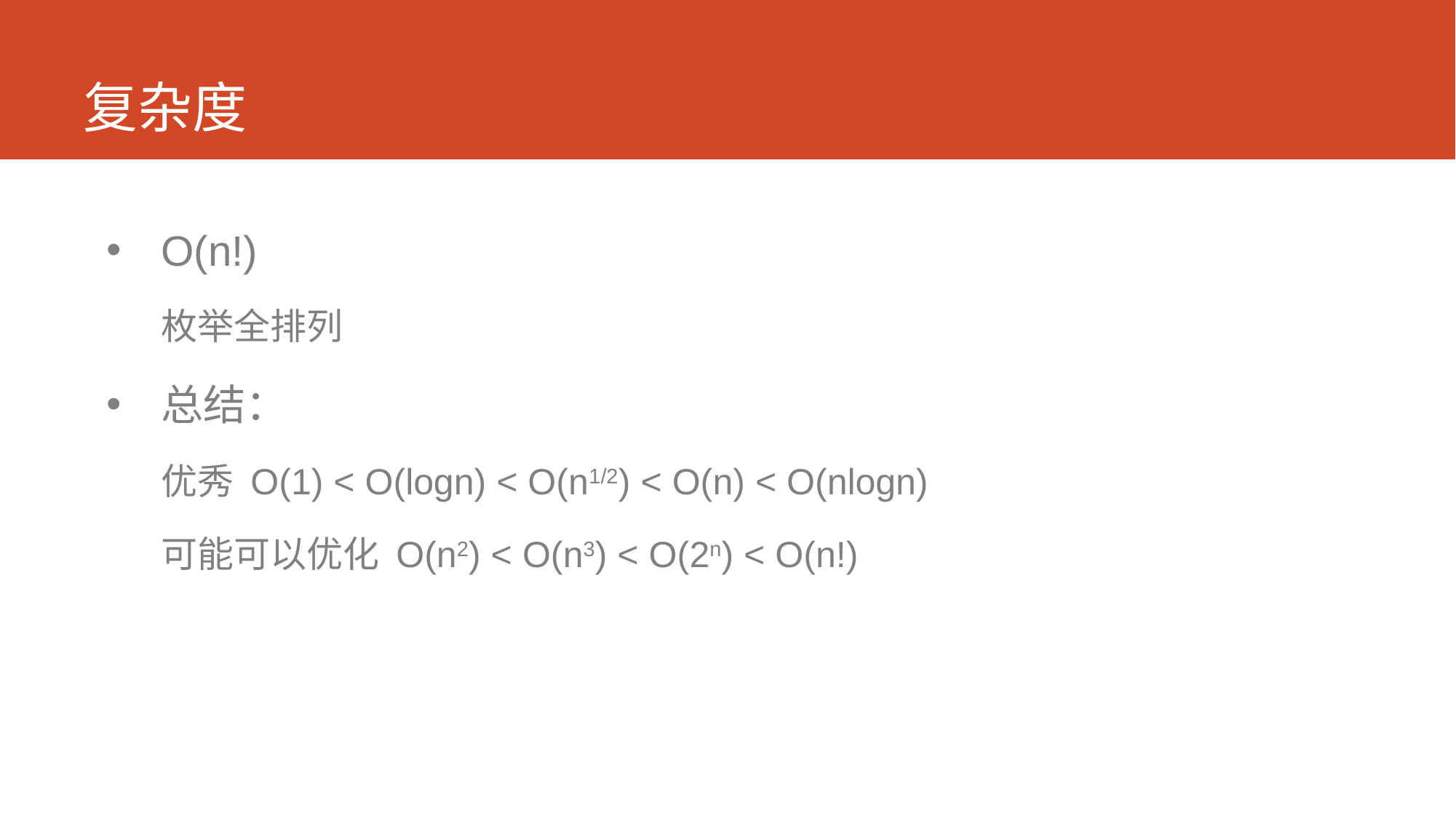

# 复杂度
O(n!)
枚举全排列
总结：
优秀 O(1) < O(logn) < O(n1/2) < O(n) < O(nlogn)
可能可以优化 O(n2) < O(n3) < O(2n) < O(n!)